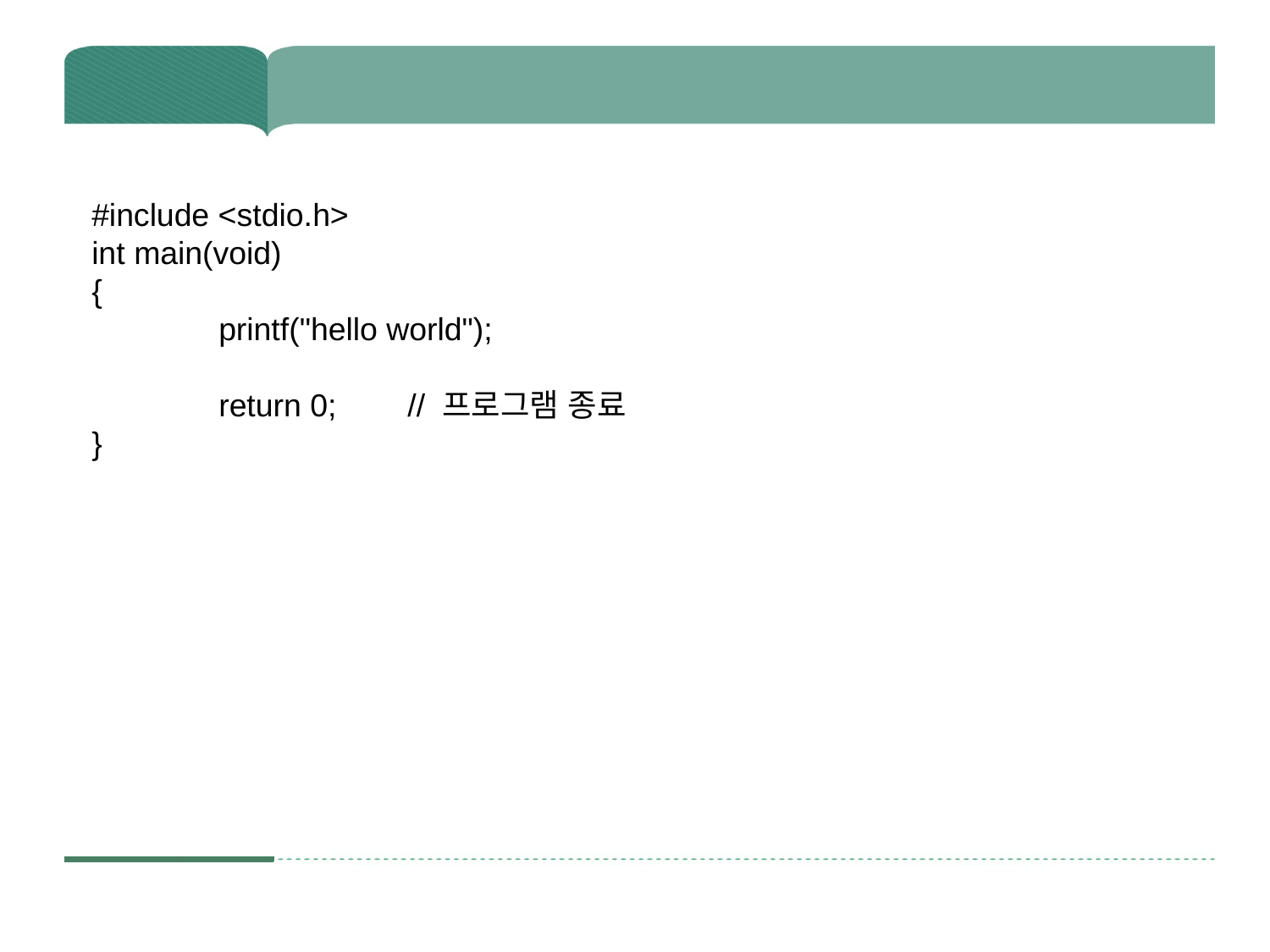

#
#include <stdio.h>
int main(void)
{
	printf("hello world");

	return 0;        // 프로그램 종료
}